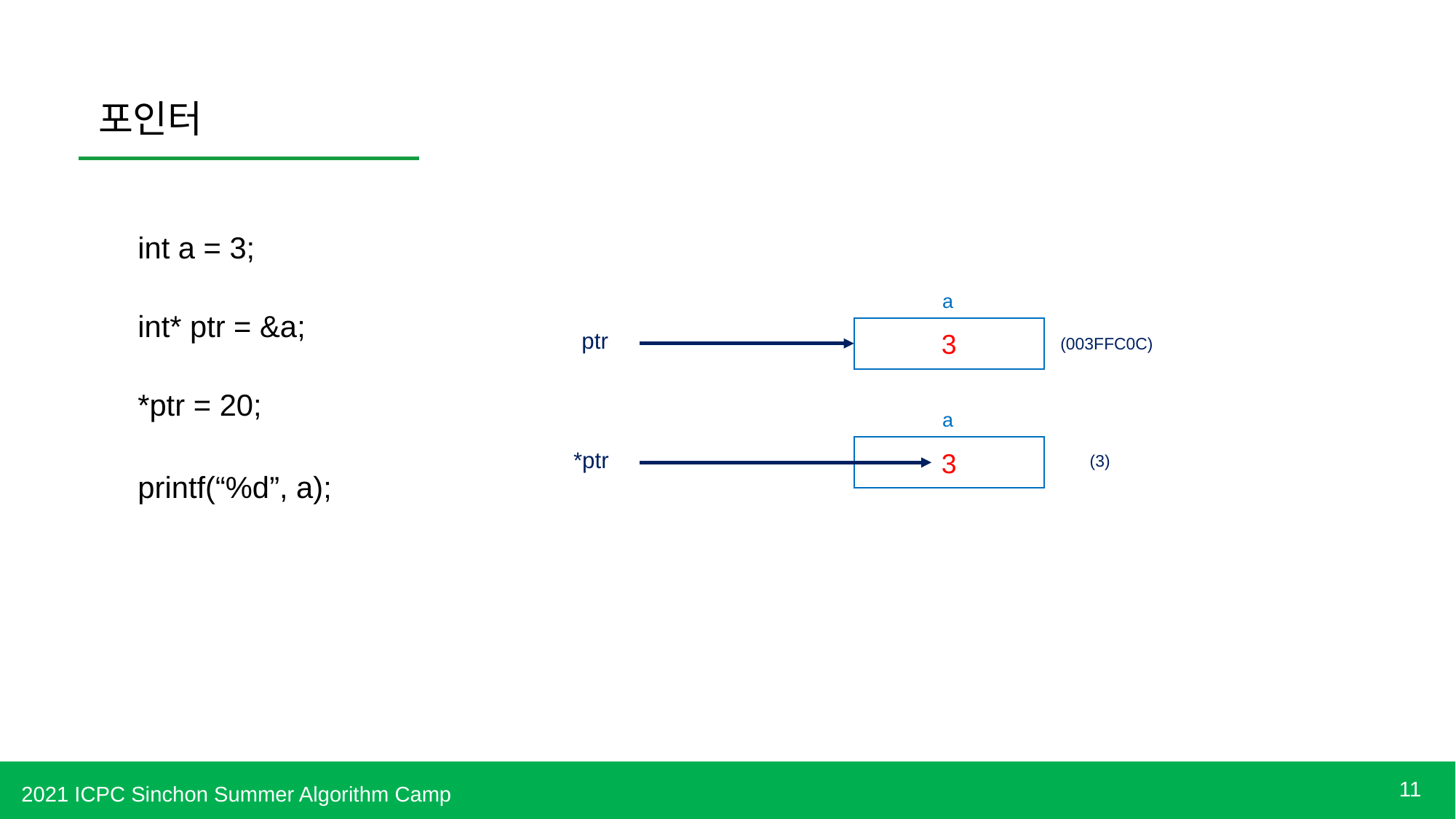

포인터
 int a = 3;
a
 int* ptr = &a;
3
ptr
(003FFC0C)
 *ptr = 20;
a
3
*ptr
(3)
 printf(“%d”, a);

11
2021 ICPC Sinchon Summer Algorithm Camp